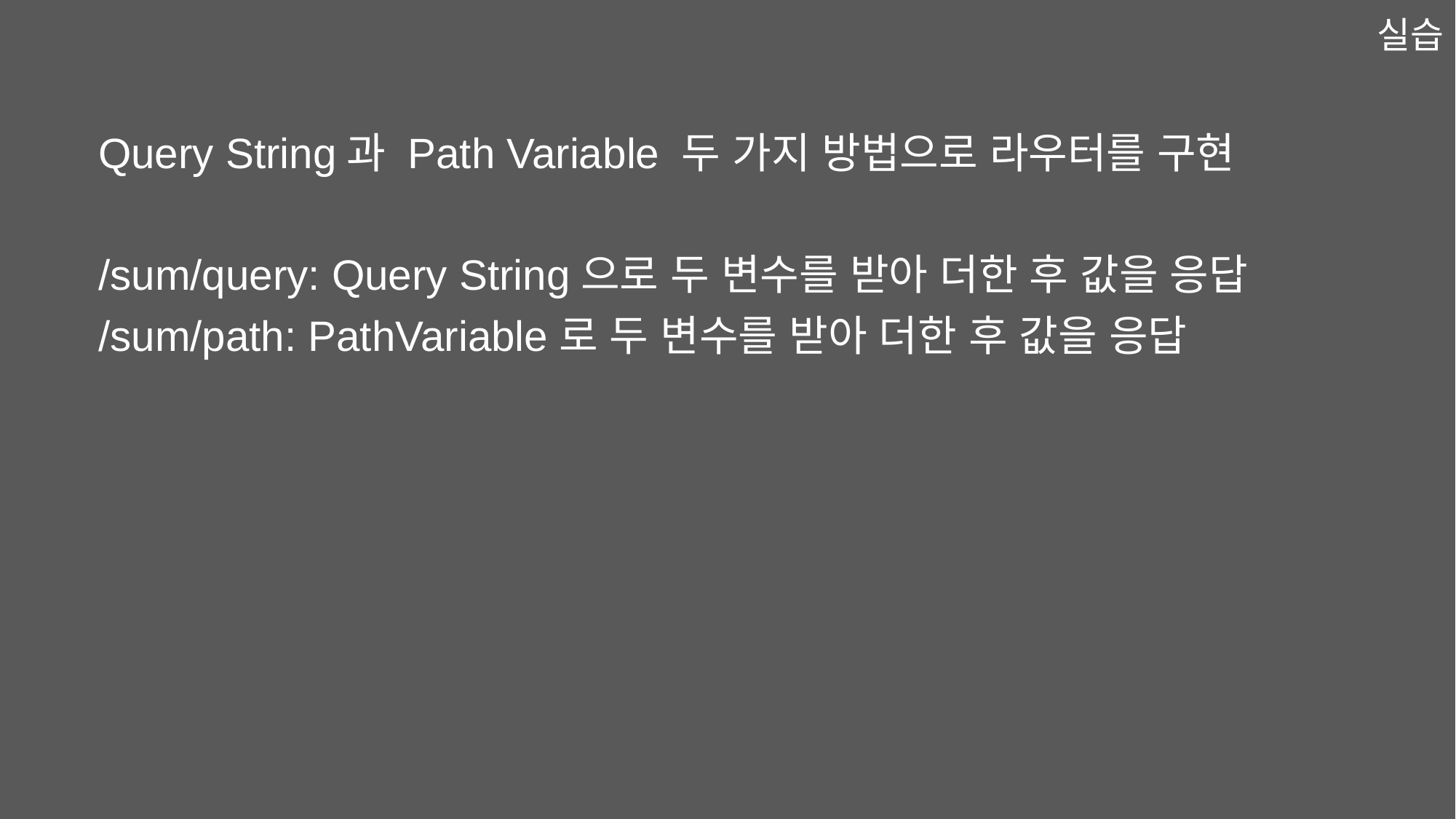

실습
Query String과 Path Variable 두 가지 방법으로 라우터를 구현

/sum/query: Query String으로 두 변수를 받아 더한 후 값을 응답
/sum/path: PathVariable로 두 변수를 받아 더한 후 값을 응답